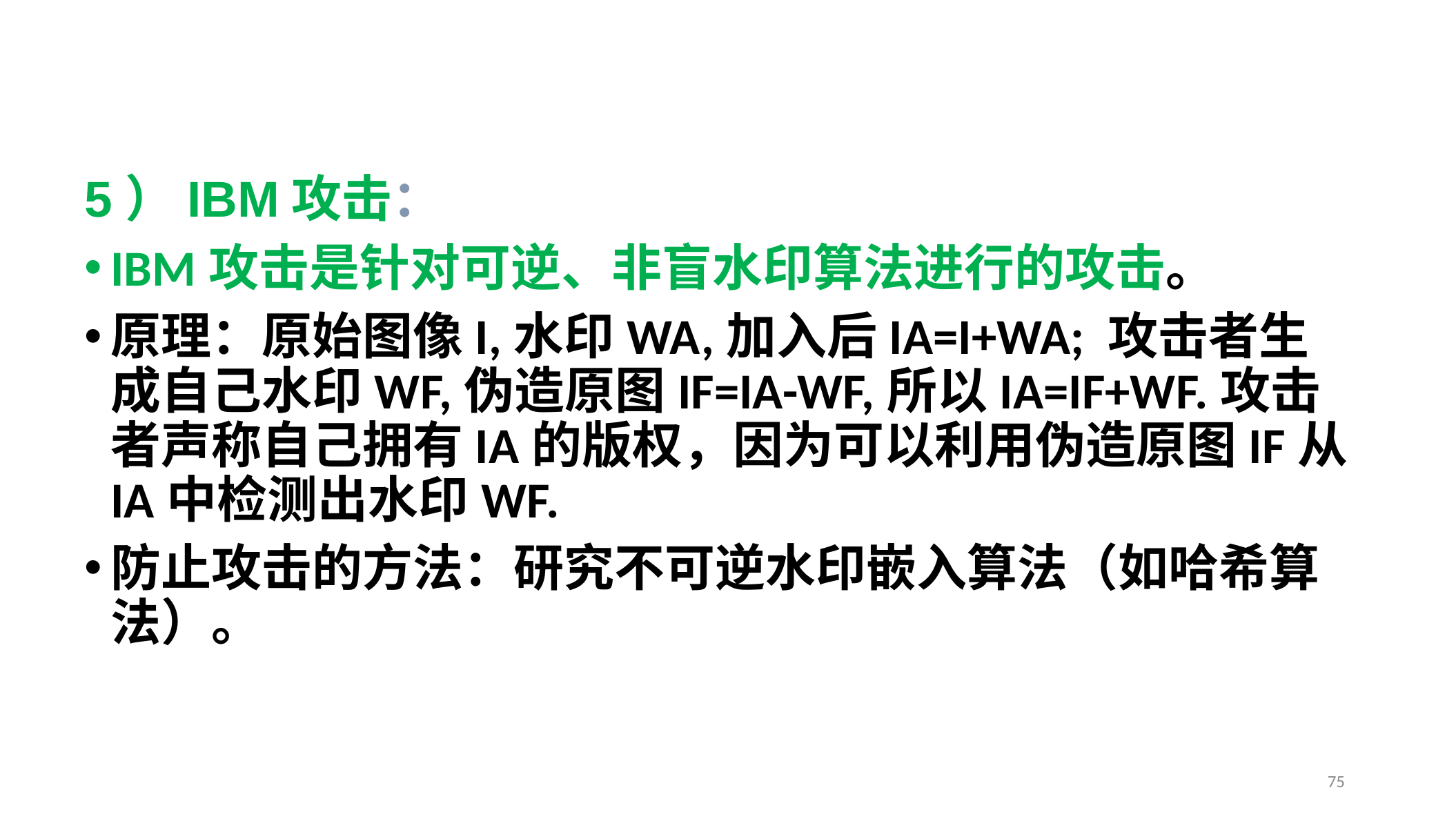

5）IBM攻击：
IBM攻击是针对可逆、非盲水印算法进行的攻击。
原理：原始图像I,水印WA,加入后IA=I+WA; 攻击者生成自己水印WF,伪造原图IF=IA-WF,所以IA=IF+WF.攻击者声称自己拥有IA的版权，因为可以利用伪造原图IF从IA中检测出水印WF.
防止攻击的方法：研究不可逆水印嵌入算法（如哈希算法）。
75